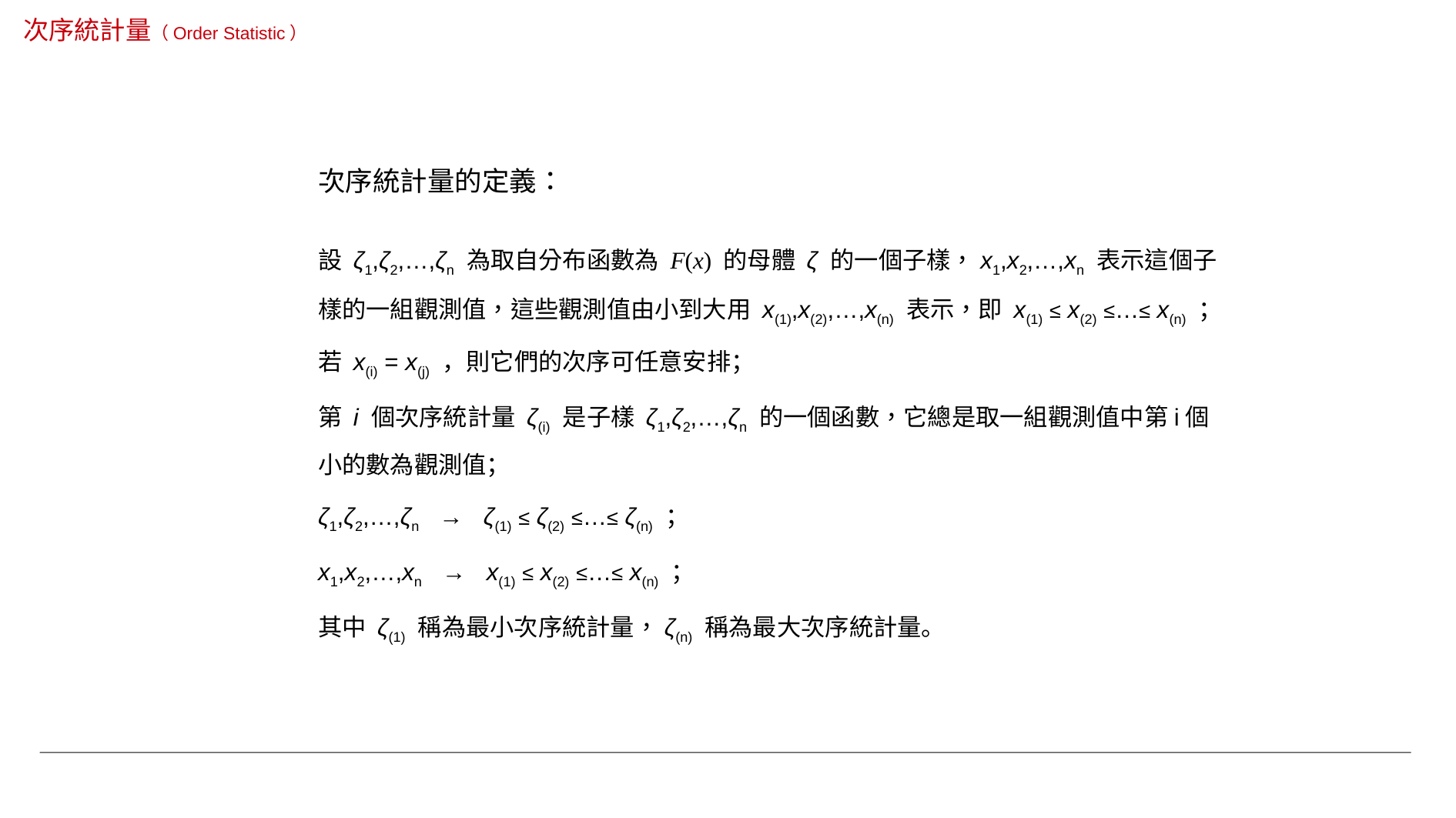

次序統計量（Order Statistic）
次序統計量的定義：
設 ζ1,ζ2,…,ζn 為取自分布函數為 F(x) 的母體 ζ 的一個子樣，x1,x2,…,xn 表示這個子樣的一組觀測值，這些觀測值由小到大用 x(1),x(2),…,x(n) 表示，即 x(1) ≤ x(2) ≤…≤ x(n) ；
若 x(i) = x(j) ，則它們的次序可任意安排；
第 i 個次序統計量 ζ(i) 是子樣 ζ1,ζ2,…,ζn 的一個函數，它總是取一組觀測值中第i個小的數為觀測值；
ζ1,ζ2,…,ζn   →   ζ(1) ≤ ζ(2) ≤…≤ ζ(n) ；
x1,x2,…,xn   →   x(1) ≤ x(2) ≤…≤ x(n) ；
其中 ζ(1) 稱為最小次序統計量，ζ(n) 稱為最大次序統計量。